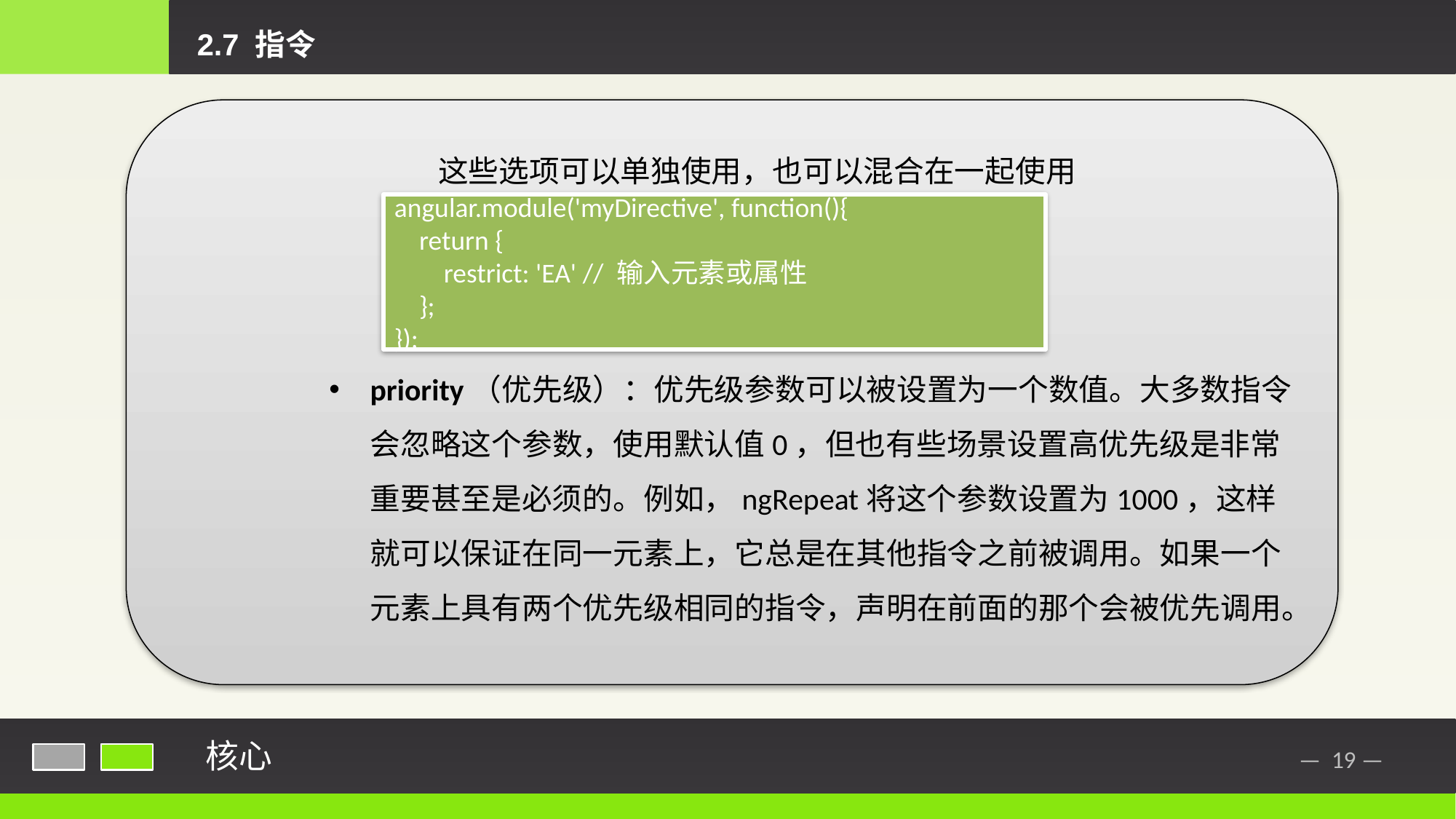

2.7 指令
	这些选项可以单独使用，也可以混合在一起使用

priority（优先级）：优先级参数可以被设置为一个数值。大多数指令会忽略这个参数，使用默认值0，但也有些场景设置高优先级是非常重要甚至是必须的。例如，ngRepeat将这个参数设置为1000，这样就可以保证在同一元素上，它总是在其他指令之前被调用。如果一个元素上具有两个优先级相同的指令，声明在前面的那个会被优先调用。

angular.module('myDirective', function(){
    return {
        restrict: 'EA' // 输入元素或属性
    };
});